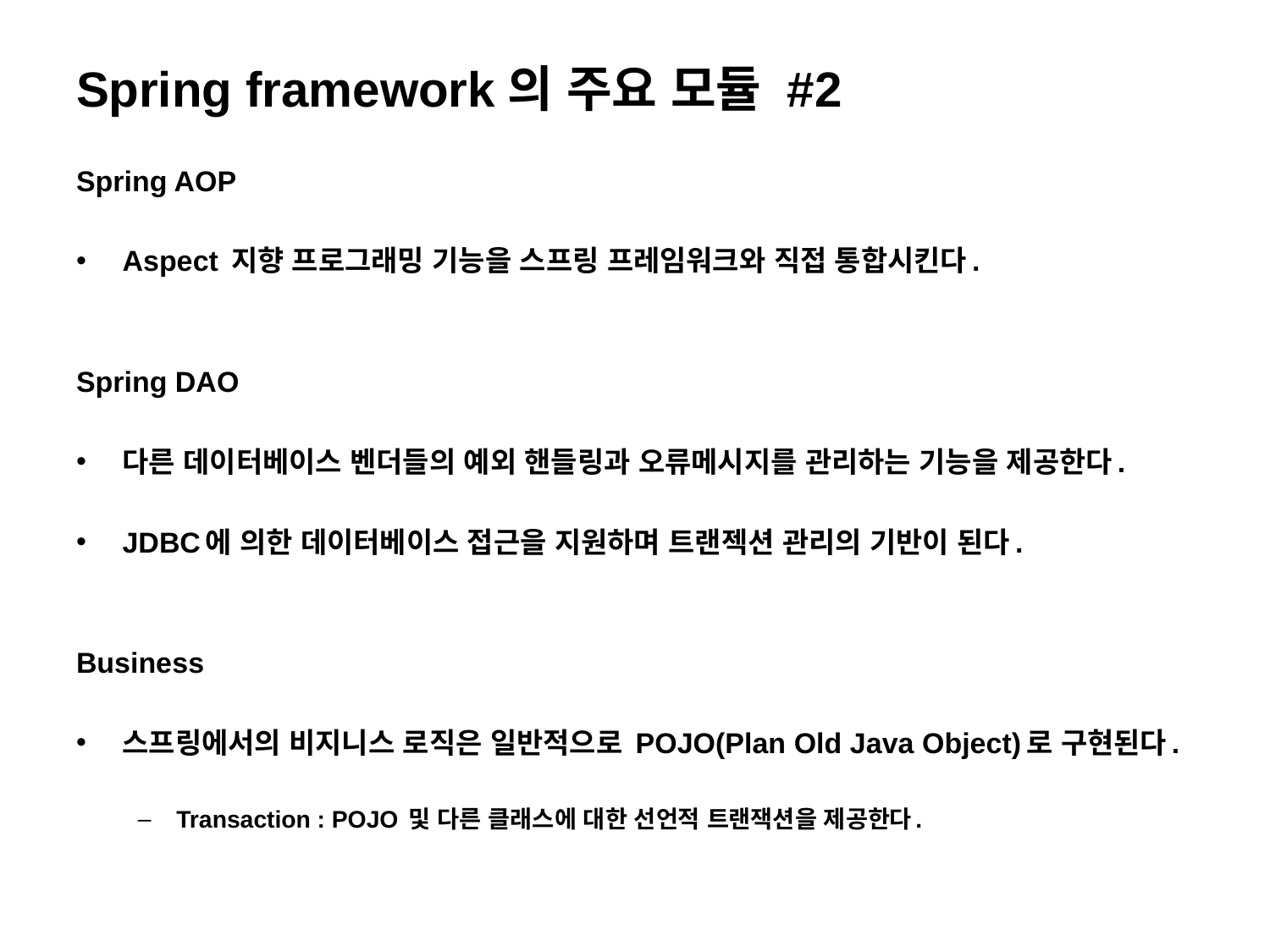

# Spring framework의 주요 모듈 #2
Spring AOP

Aspect 지향 프로그래밍 기능을 스프링 프레임워크와 직접 통합시킨다.

Spring DAO

다른 데이터베이스 벤더들의 예외 핸들링과 오류메시지를 관리하는 기능을 제공한다.

JDBC에 의한 데이터베이스 접근을 지원하며 트랜젝션 관리의 기반이 된다.

Business

스프링에서의 비지니스 로직은 일반적으로 POJO(Plan Old Java Object)로 구현된다.

Transaction : POJO 및 다른 클래스에 대한 선언적 트랜잭션을 제공한다.